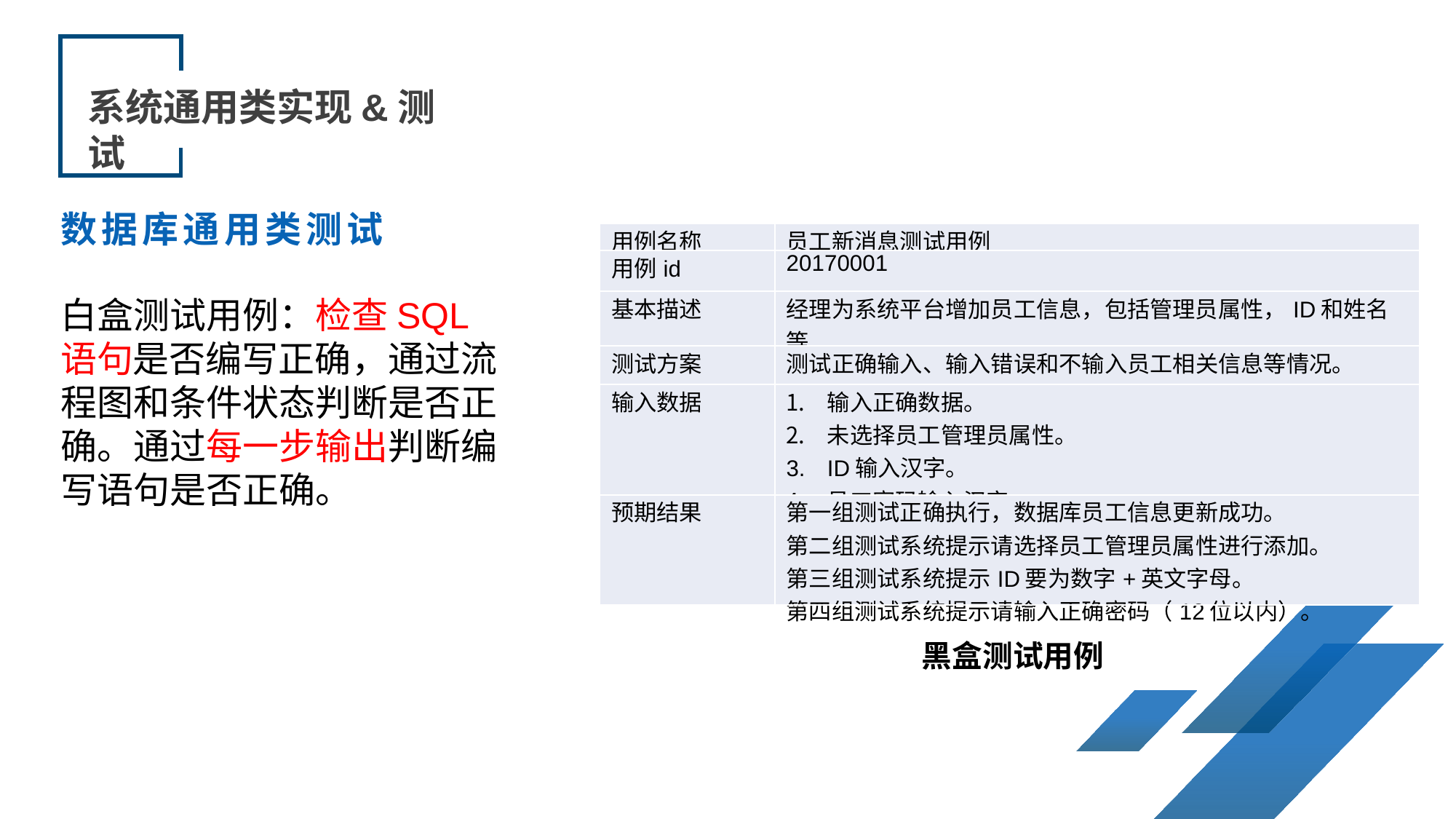

系统通用类实现&测试
数据库通用类测试
| 用例名称 | 员工新消息测试用例 |
| --- | --- |
| 用例id | 20170001 |
| 基本描述 | 经理为系统平台增加员工信息，包括管理员属性，ID和姓名等 |
| 测试方案 | 测试正确输入、输入错误和不输入员工相关信息等情况。 |
| 输入数据 | 输入正确数据。 未选择员工管理员属性。 ID输入汉字。 员工密码输入汉字。 |
| 预期结果 | 第一组测试正确执行，数据库员工信息更新成功。 第二组测试系统提示请选择员工管理员属性进行添加。 第三组测试系统提示ID要为数字+英文字母。 第四组测试系统提示请输入正确密码（12位以内）。 |
白盒测试用例：检查SQL语句是否编写正确，通过流程图和条件状态判断是否正确。通过每一步输出判断编写语句是否正确。

黑盒测试用例